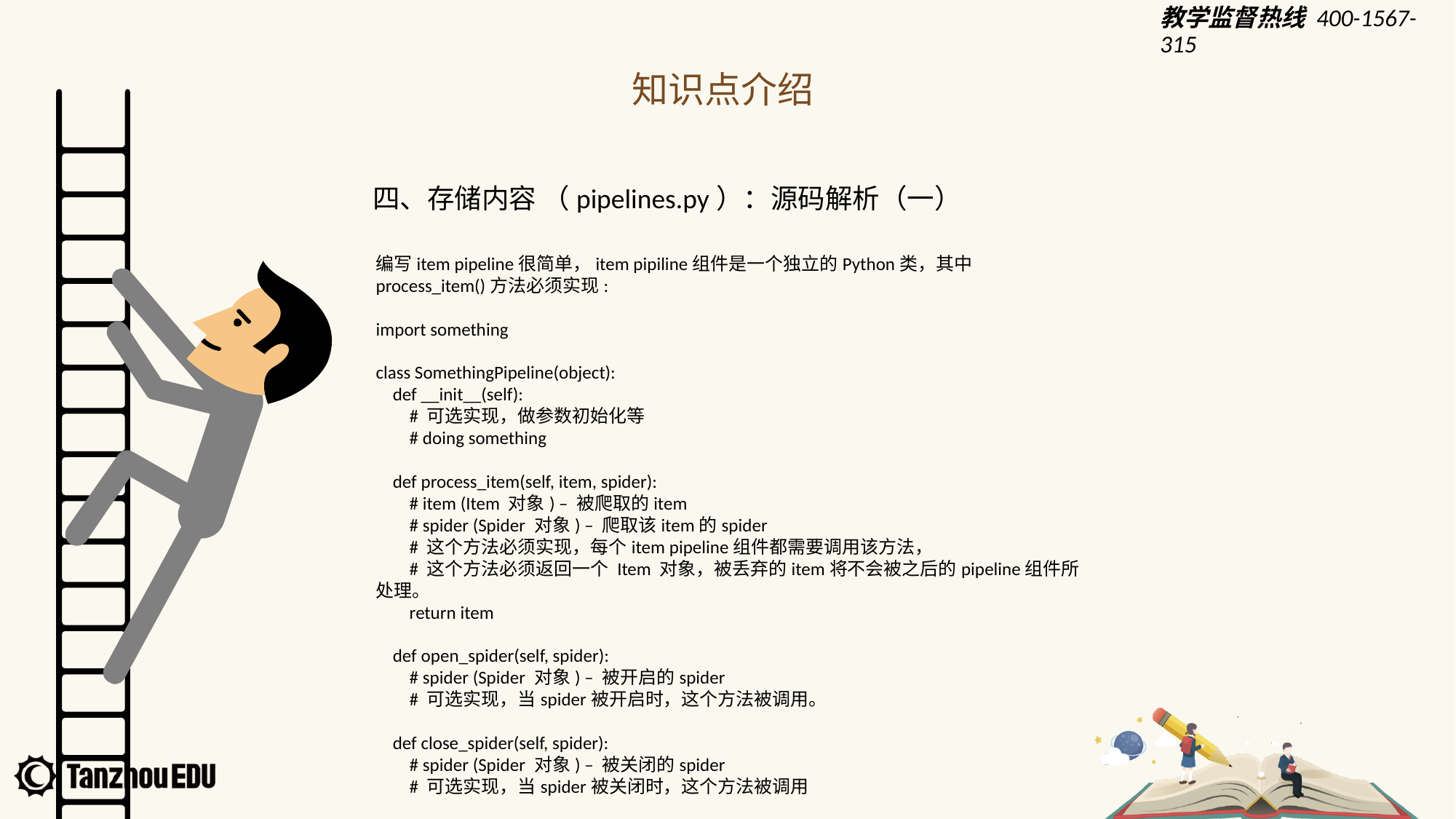

知识点介绍

四、存储内容 （pipelines.py）：源码解析（一）
编写item pipeline很简单，item pipiline组件是一个独立的Python类，其中process_item()方法必须实现:

import something

class SomethingPipeline(object):
    def __init__(self):
        # 可选实现，做参数初始化等
        # doing something

    def process_item(self, item, spider):
        # item (Item 对象) – 被爬取的item
        # spider (Spider 对象) – 爬取该item的spider
        # 这个方法必须实现，每个item pipeline组件都需要调用该方法，
        # 这个方法必须返回一个 Item 对象，被丢弃的item将不会被之后的pipeline组件所处理。
        return item

    def open_spider(self, spider):
        # spider (Spider 对象) – 被开启的spider
        # 可选实现，当spider被开启时，这个方法被调用。

    def close_spider(self, spider):
        # spider (Spider 对象) – 被关闭的spider
        # 可选实现，当spider被关闭时，这个方法被调用